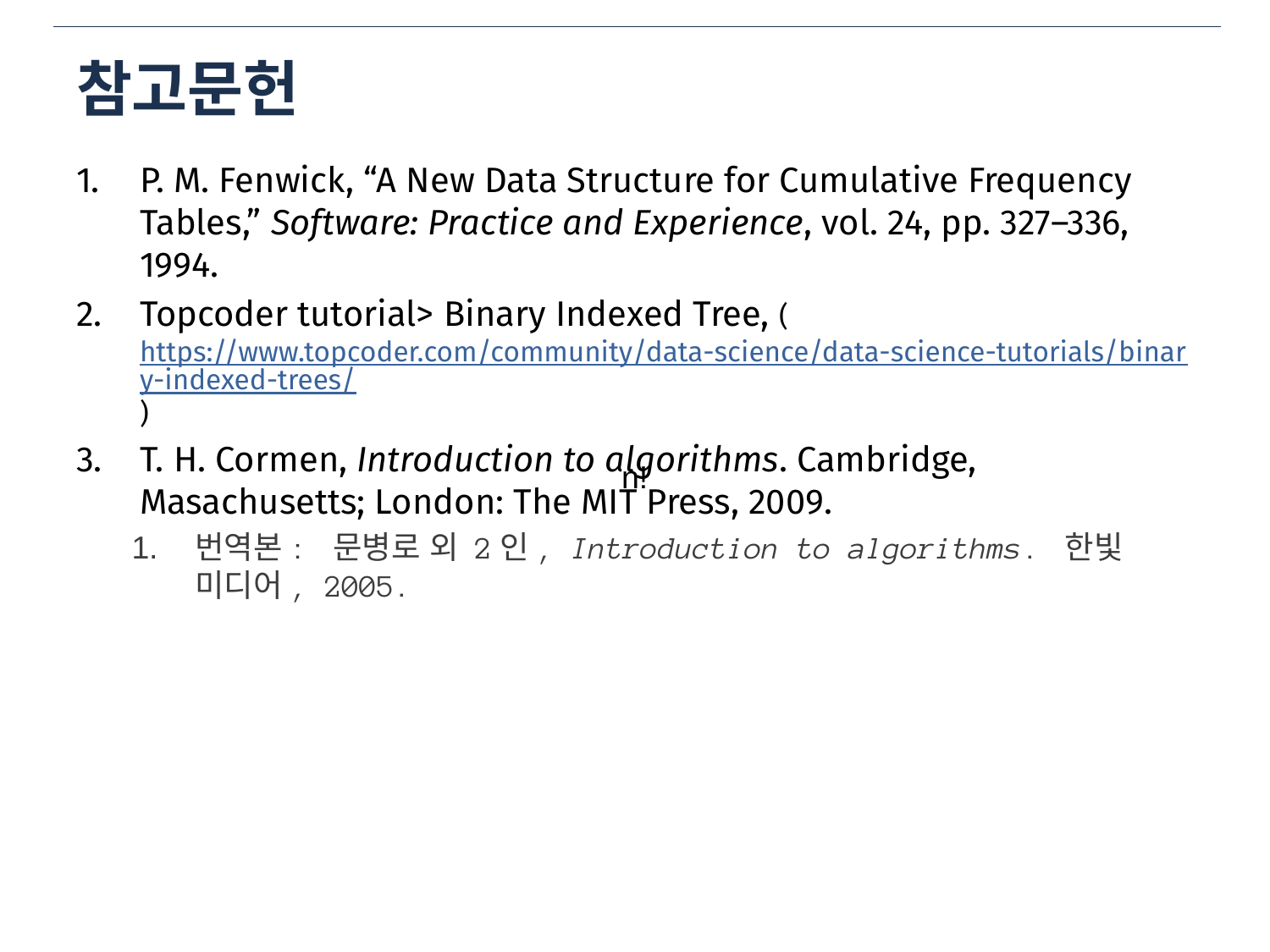

# 참고문헌
P. M. Fenwick, “A New Data Structure for Cumulative Frequency Tables,” Software: Practice and Experience, vol. 24, pp. 327–336, 1994.
Topcoder tutorial> Binary Indexed Tree, (https://www.topcoder.com/community/data-science/data-science-tutorials/binary-indexed-trees/)
T. H. Cormen, Introduction to algorithms. Cambridge, Masachusetts; London: The MIT Press, 2009.
번역본: 문병로 외 2인, Introduction to algorithms. 한빛 미디어, 2005.